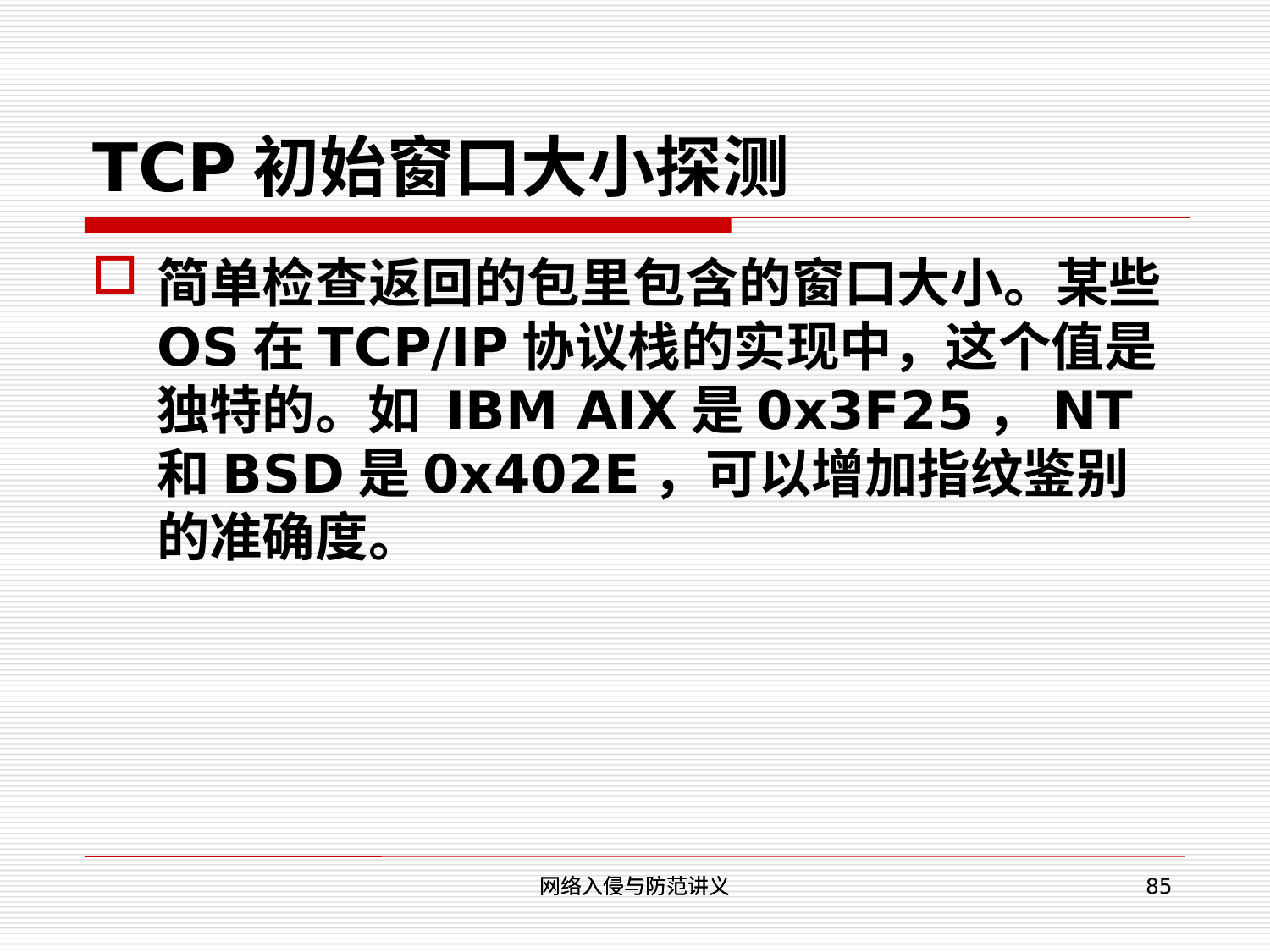

# TCP初始窗口大小探测
简单检查返回的包里包含的窗口大小。某些OS在TCP/IP协议栈的实现中，这个值是独特的。如 IBM AIX是0x3F25，NT和BSD是0x402E，可以增加指纹鉴别的准确度。

网络入侵与防范讲义
网络入侵与防范讲义
85
85